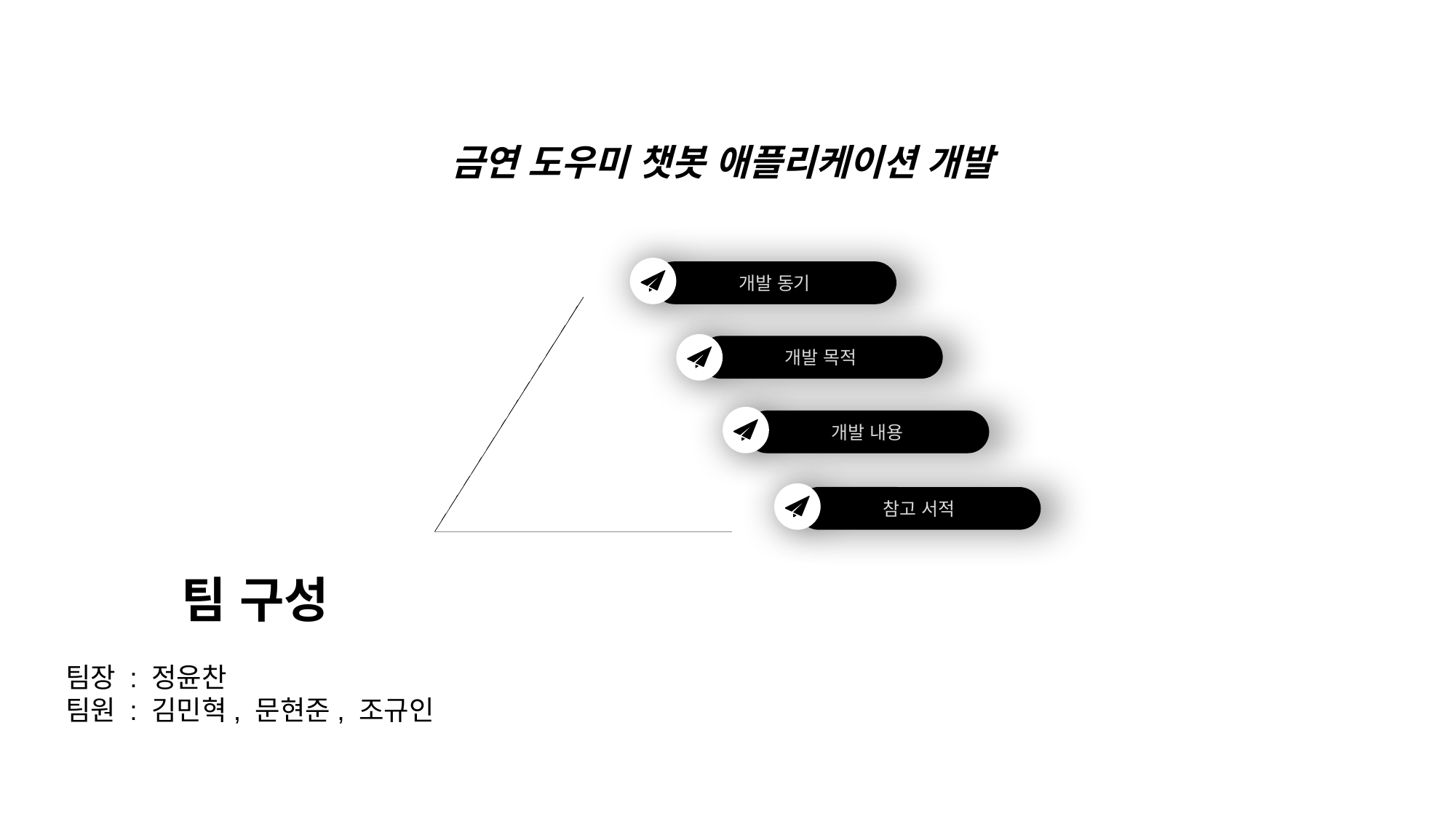

금연 도우미 챗봇 애플리케이션 개발

개발 동기

개발 목적

개발 내용

참고 서적
팀 구성

팀장 : 정윤찬
팀원 : 김민혁, 문현준, 조규인